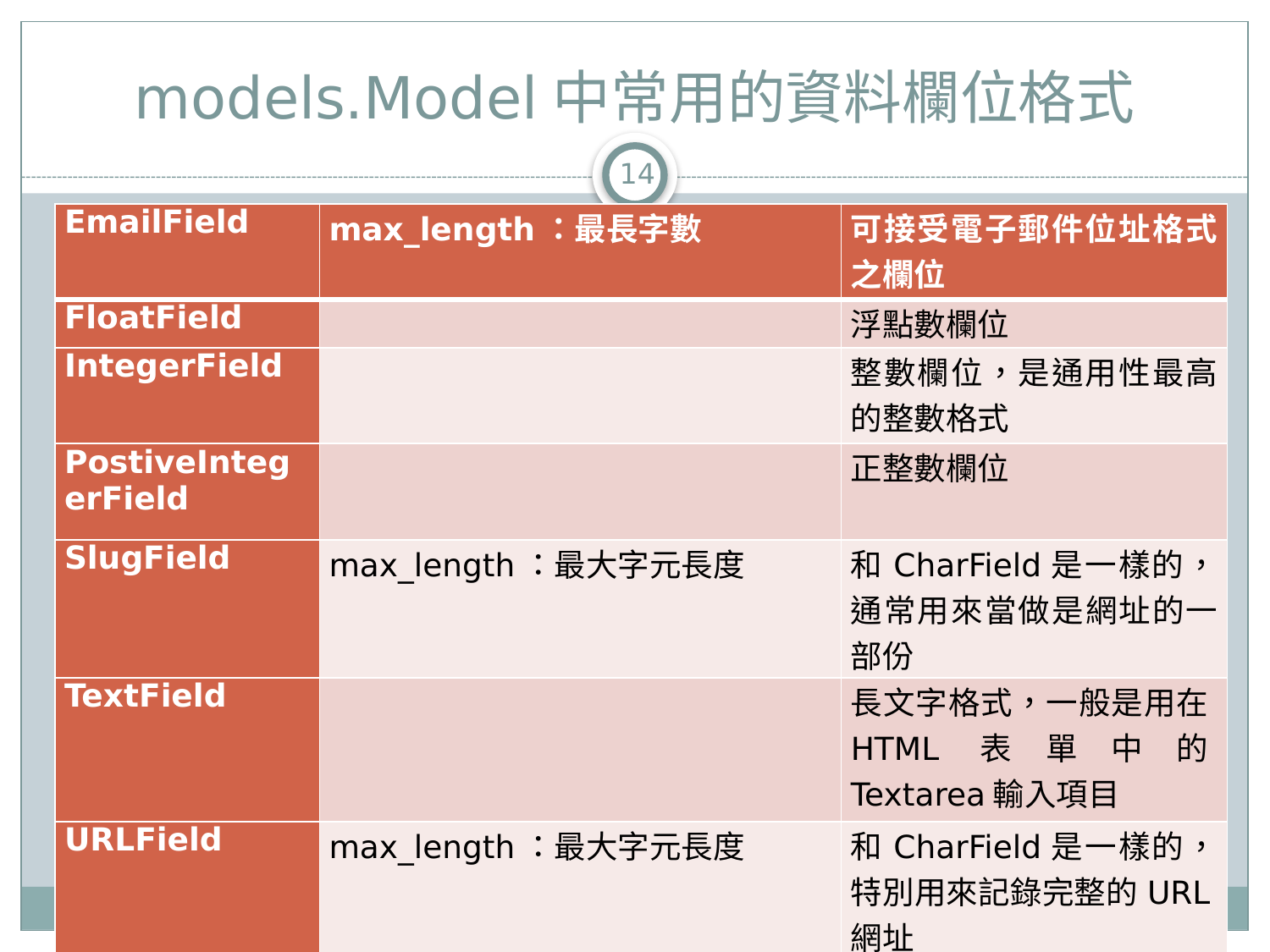

# models.Model中常用的資料欄位格式
14
| EmailField | max\_length：最長字數 | 可接受電子郵件位址格式之欄位 |
| --- | --- | --- |
| FloatField |  | 浮點數欄位 |
| IntegerField |  | 整數欄位，是通用性最高的整數格式 |
| PostiveIntegerField |  | 正整數欄位 |
| SlugField | max\_length：最大字元長度 | 和CharField是一樣的，通常用來當做是網址的一部份 |
| TextField |  | 長文字格式，一般是用在HTML表單中的Textarea輸入項目 |
| URLField | max\_length：最大字元長度 | 和CharField是一樣的，特別用來記錄完整的URL網址 |